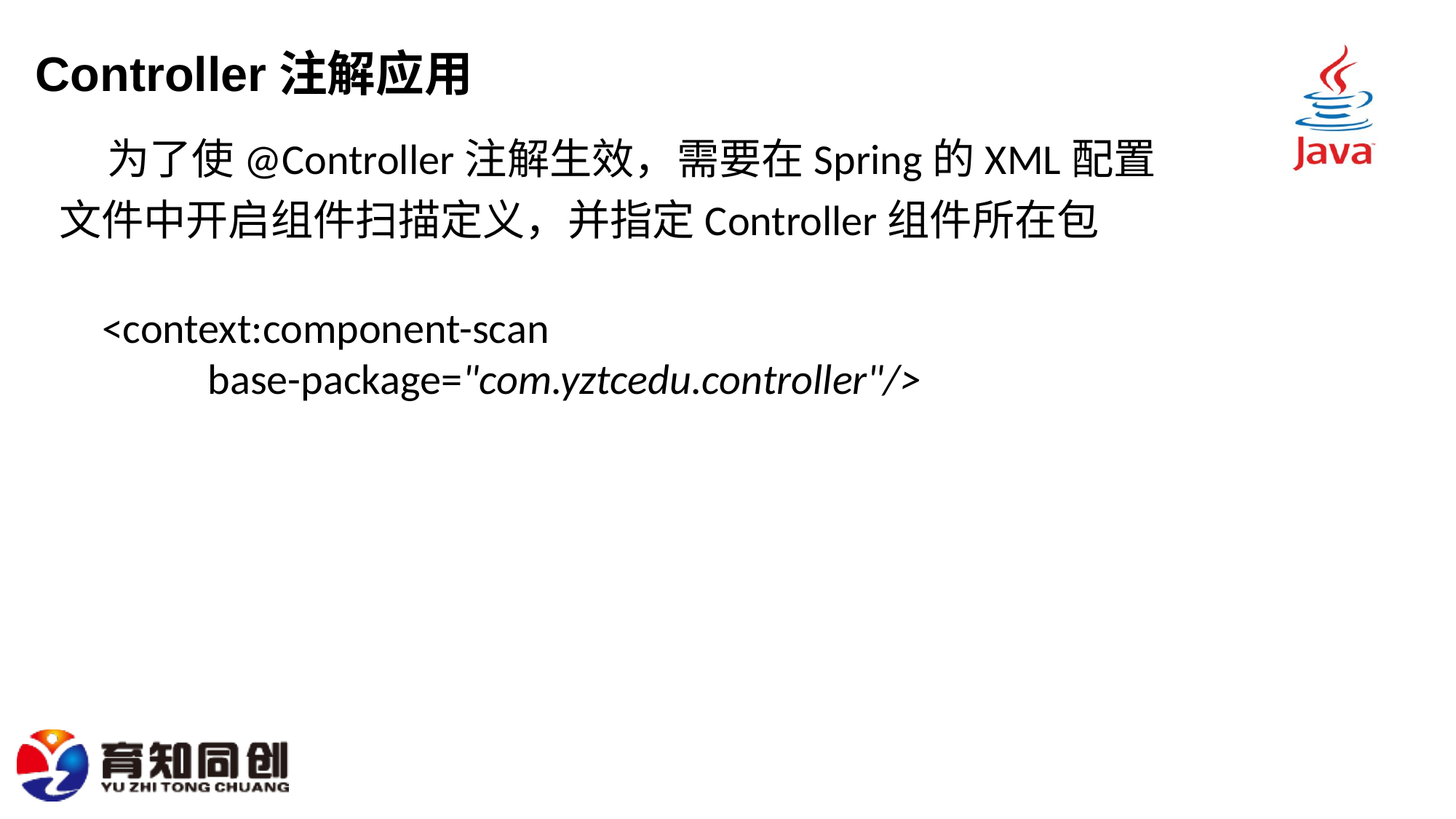

# Controller注解应用
    为了使@Controller注解生效，需要在Spring的XML配置
文件中开启组件扫描定义，并指定Controller组件所在包
<context:component-scan
           base-package="com.yztcedu.controller"/>